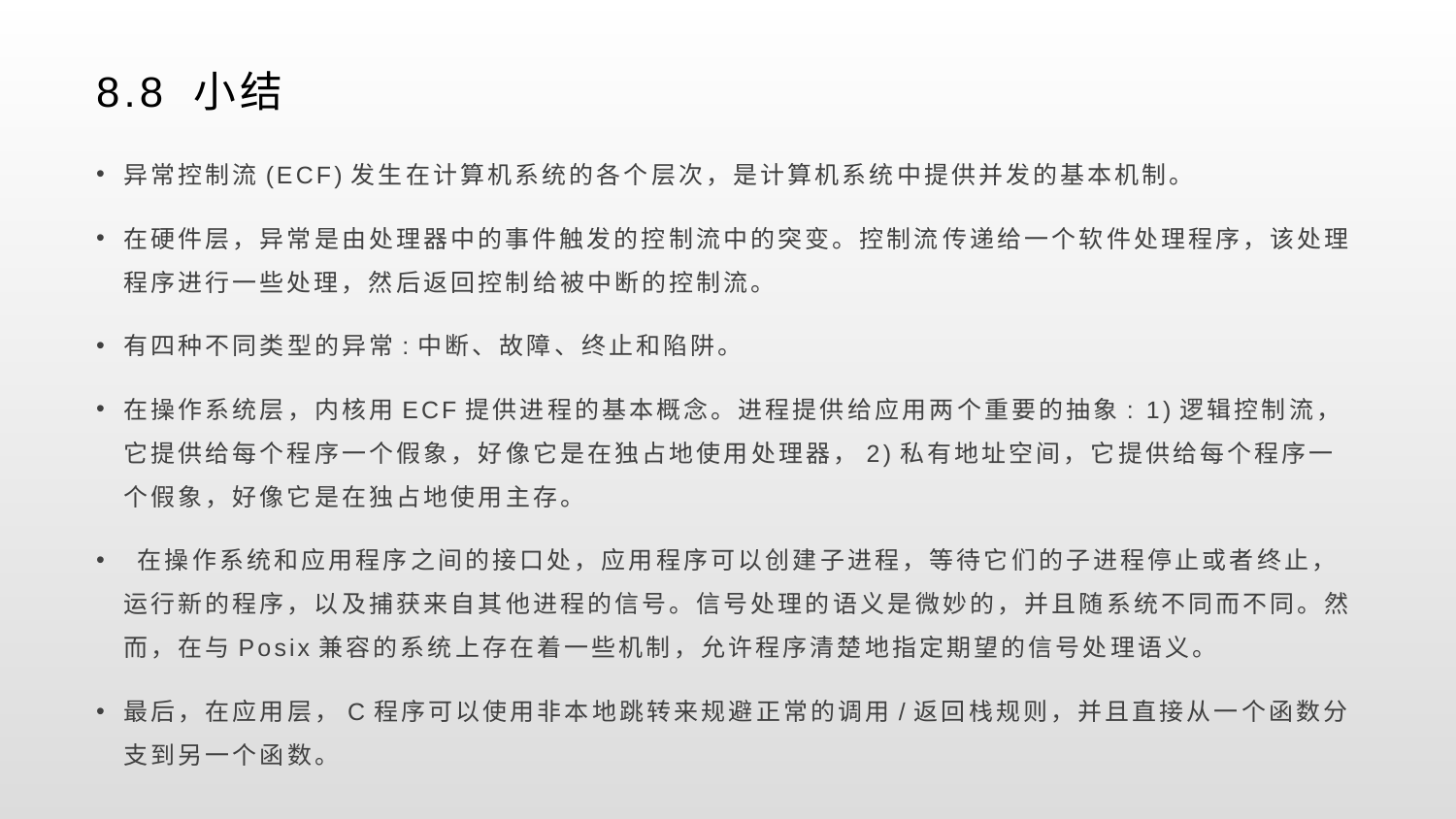

# 8.8 小结
异常控制流(ECF)发生在计算机系统的各个层次，是计算机系统中提供并发的基本机制。
在硬件层，异常是由处理器中的事件触发的控制流中的突变。控制流传递给一个软件处理程序，该处理程序进行一些处理，然后返回控制给被中断的控制流。
有四种不同类型的异常:中断、故障、终止和陷阱。
在操作系统层，内核用ECF提供进程的基本概念。进程提供给应用两个重要的抽象: 1)逻辑控制流，它提供给每个程序一个假象，好像它是在独占地使用处理器，2)私有地址空间，它提供给每个程序一个假象，好像它是在独占地使用主存。
 在操作系统和应用程序之间的接口处，应用程序可以创建子进程，等待它们的子进程停止或者终止，运行新的程序，以及捕获来自其他进程的信号。信号处理的语义是微妙的，并且随系统不同而不同。然而，在与Posix兼容的系统上存在着一些机制，允许程序清楚地指定期望的信号处理语义。
最后，在应用层，C程序可以使用非本地跳转来规避正常的调用/返回栈规则，并且直接从一个函数分支到另一个函数。